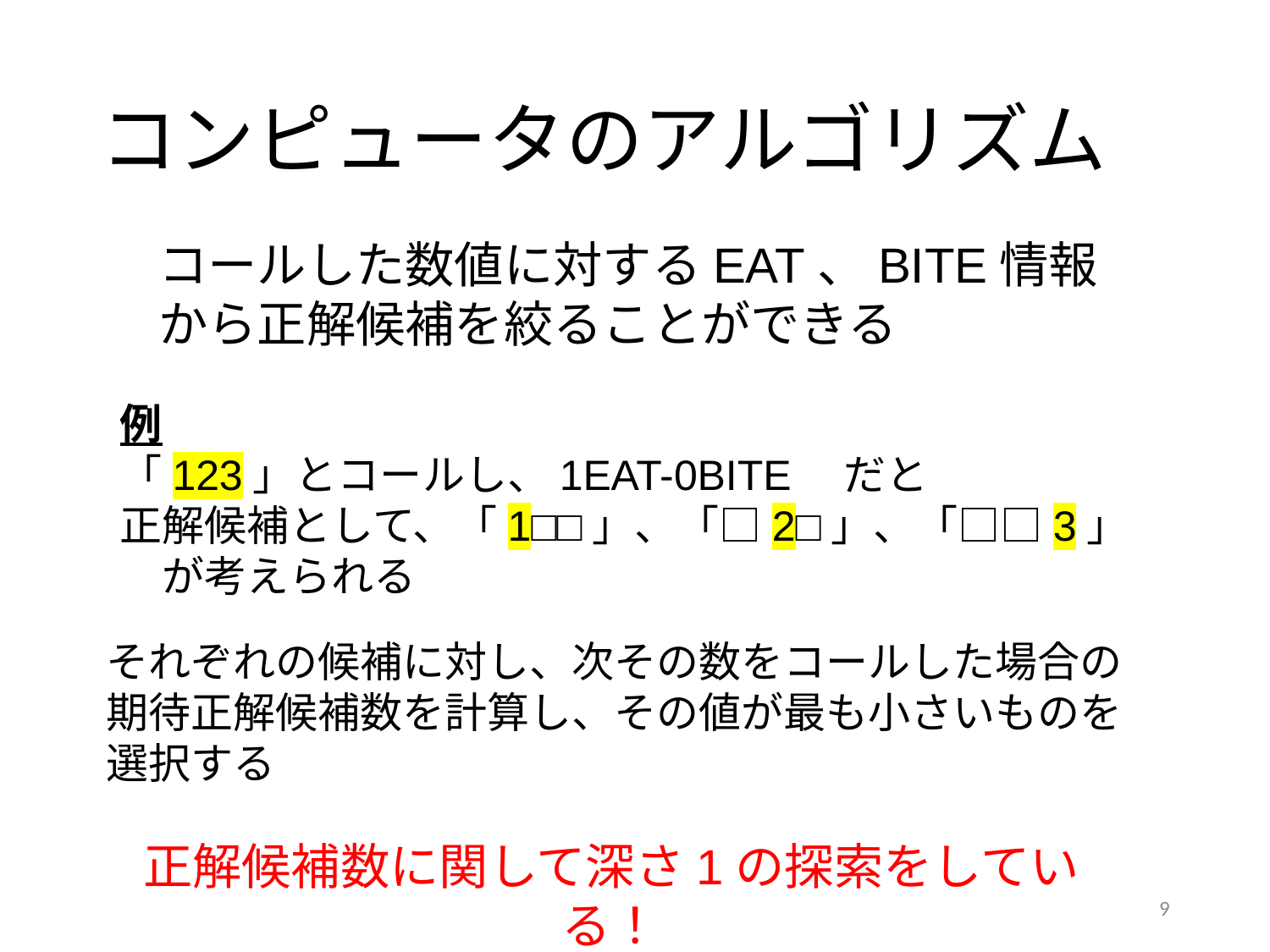

# コンピュータのアルゴリズム
コールした数値に対するEAT、BITE情報から正解候補を絞ることができる
例
「123」とコールし、1EAT-0BITE　だと
正解候補として、「1□□」、「□2□」、「□□3」　が考えられる

それぞれの候補に対し、次その数をコールした場合の期待正解候補数を計算し、その値が最も小さいものを選択する
正解候補数に関して深さ1の探索をしている！
9